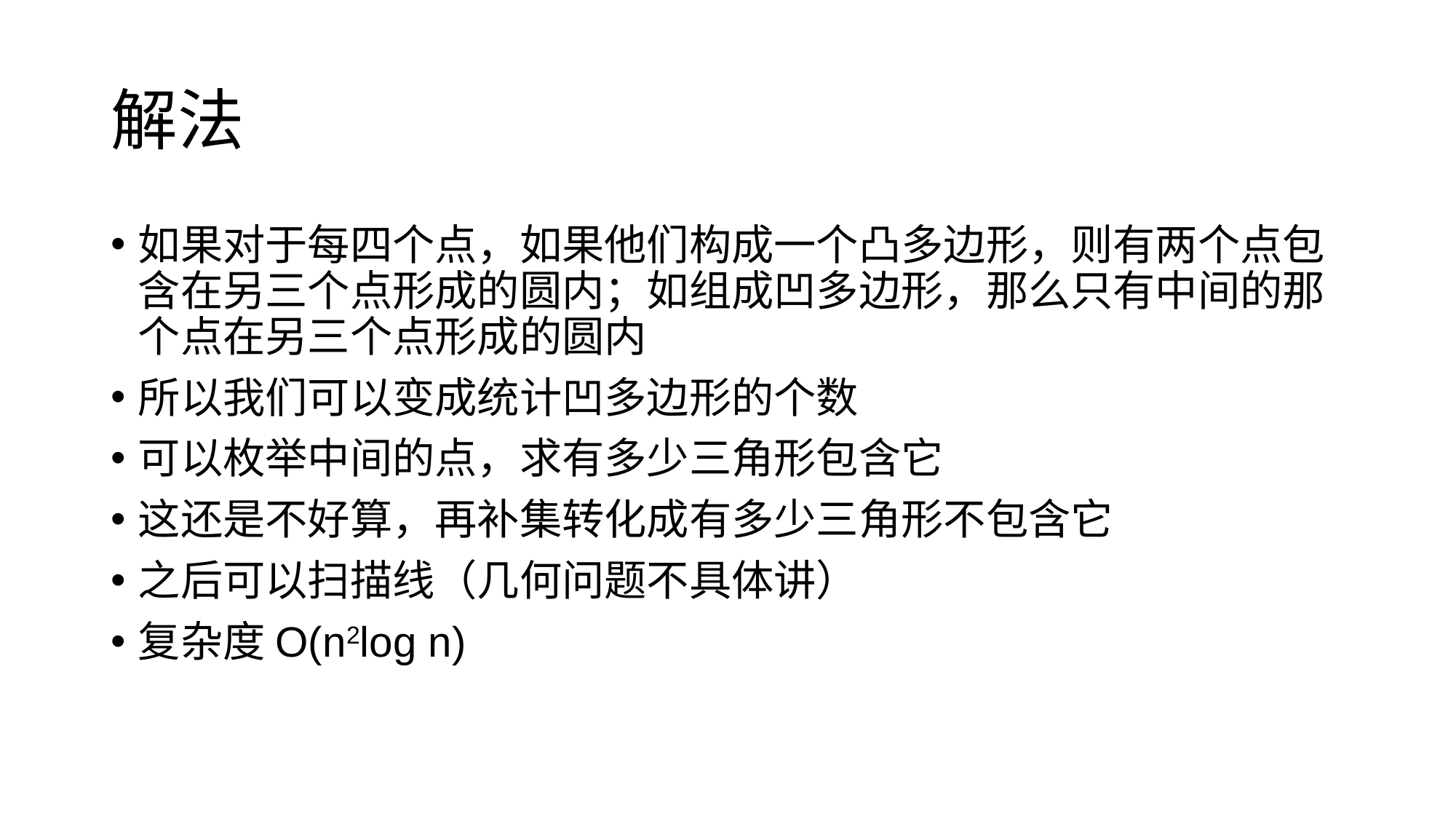

# 解法
如果对于每四个点，如果他们构成一个凸多边形，则有两个点包含在另三个点形成的圆内；如组成凹多边形，那么只有中间的那个点在另三个点形成的圆内
所以我们可以变成统计凹多边形的个数
可以枚举中间的点，求有多少三角形包含它
这还是不好算，再补集转化成有多少三角形不包含它
之后可以扫描线（几何问题不具体讲）
复杂度O(n2log n)